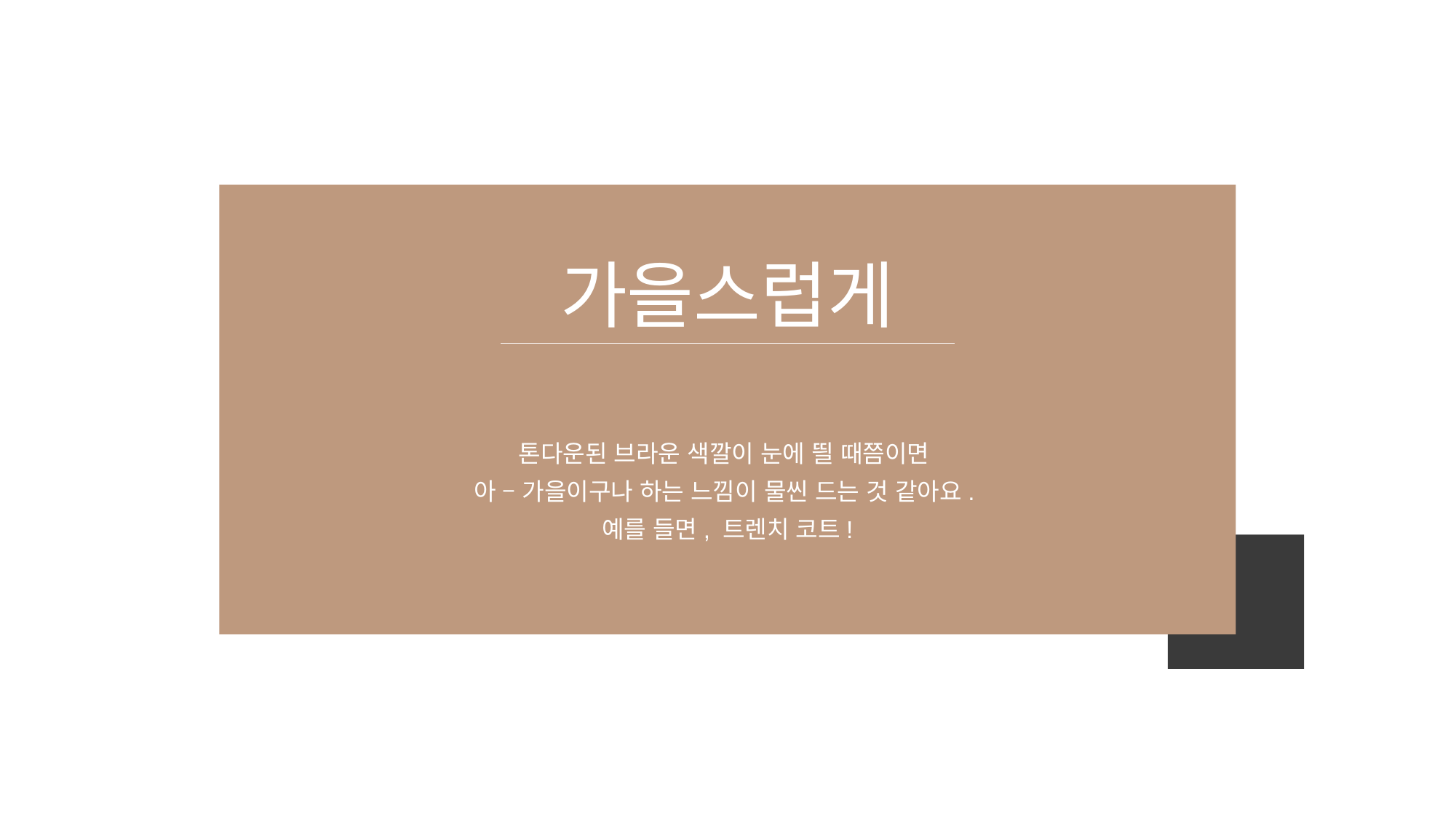

가을스럽게
톤다운된 브라운 색깔이 눈에 띌 때쯤이면
아 – 가을이구나 하는 느낌이 물씬 드는 것 같아요.
예를 들면, 트렌치 코트!